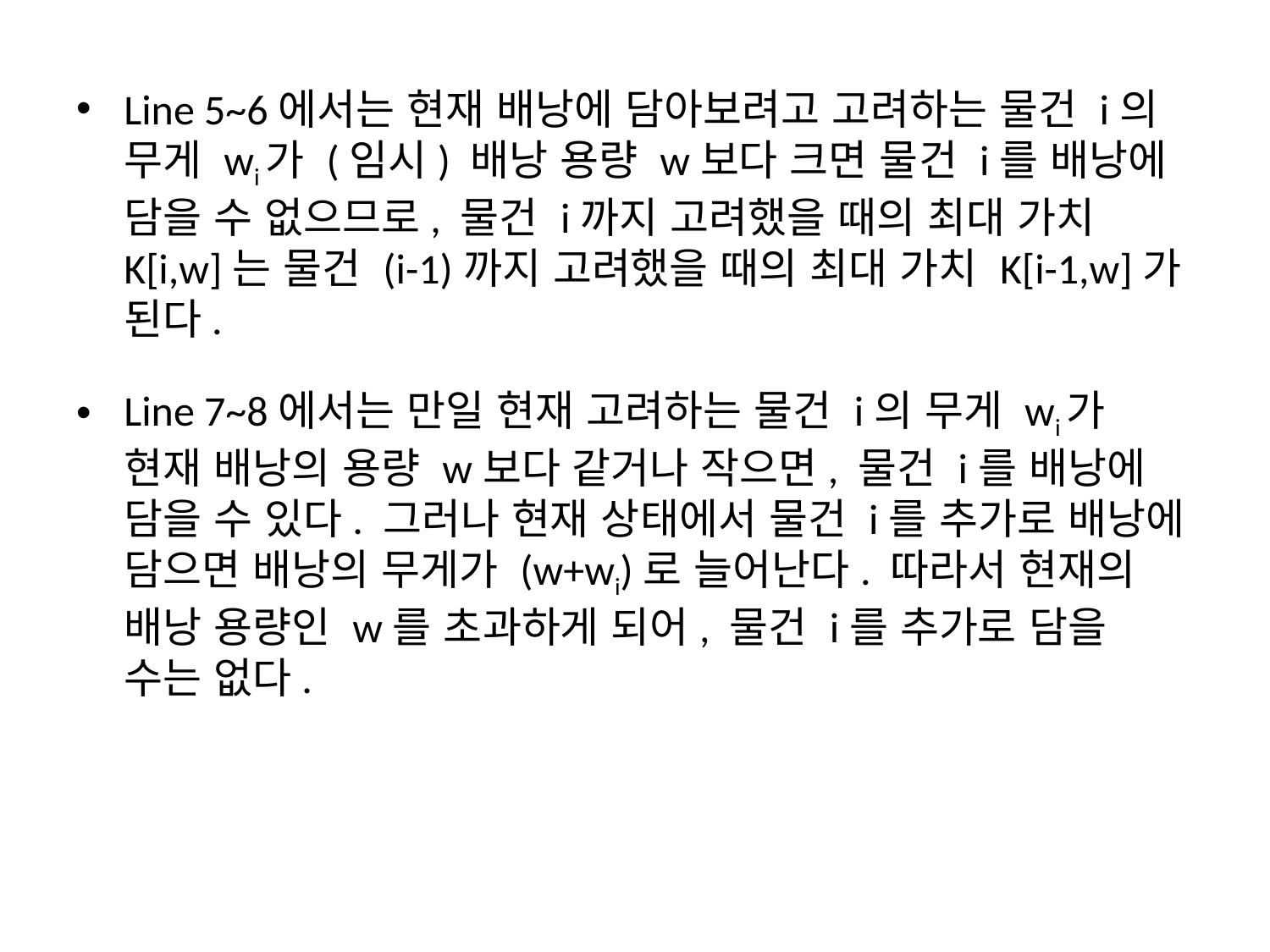

Line 5~6에서는 현재 배낭에 담아보려고 고려하는 물건 i의 무게 wi가 (임시) 배낭 용량 w보다 크면 물건 i를 배낭에 담을 수 없으므로, 물건 i까지 고려했을 때의 최대 가치 K[i,w]는 물건 (i-1)까지 고려했을 때의 최대 가치 K[i-1,w]가 된다.
Line 7~8에서는 만일 현재 고려하는 물건 i의 무게 wi가 현재 배낭의 용량 w보다 같거나 작으면, 물건 i를 배낭에 담을 수 있다. 그러나 현재 상태에서 물건 i를 추가로 배낭에 담으면 배낭의 무게가 (w+wi)로 늘어난다. 따라서 현재의 배낭 용량인 w를 초과하게 되어, 물건 i를 추가로 담을 수는 없다.